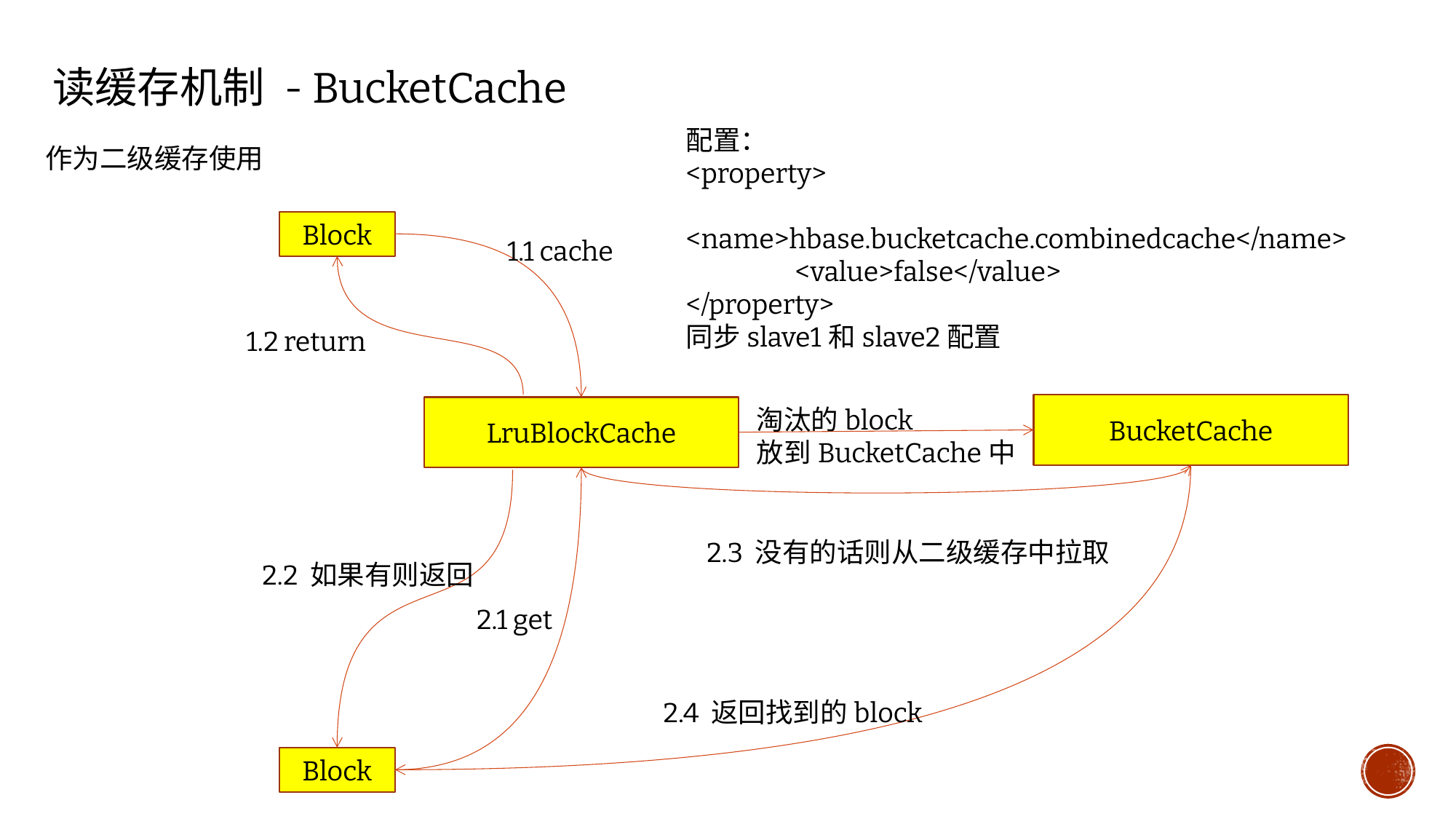

读缓存机制 - BucketCache
配置：
<property>
  	<name>hbase.bucketcache.combinedcache</name>
  	<value>false</value>
</property>
同步slave1和slave2配置
作为二级缓存使用
Block
1.1 cache
1.2 return
BucketCache
LruBlockCache
淘汰的block
放到BucketCache中
2.3 没有的话则从二级缓存中拉取
2.2 如果有则返回
2.1 get
2.4 返回找到的block
Block